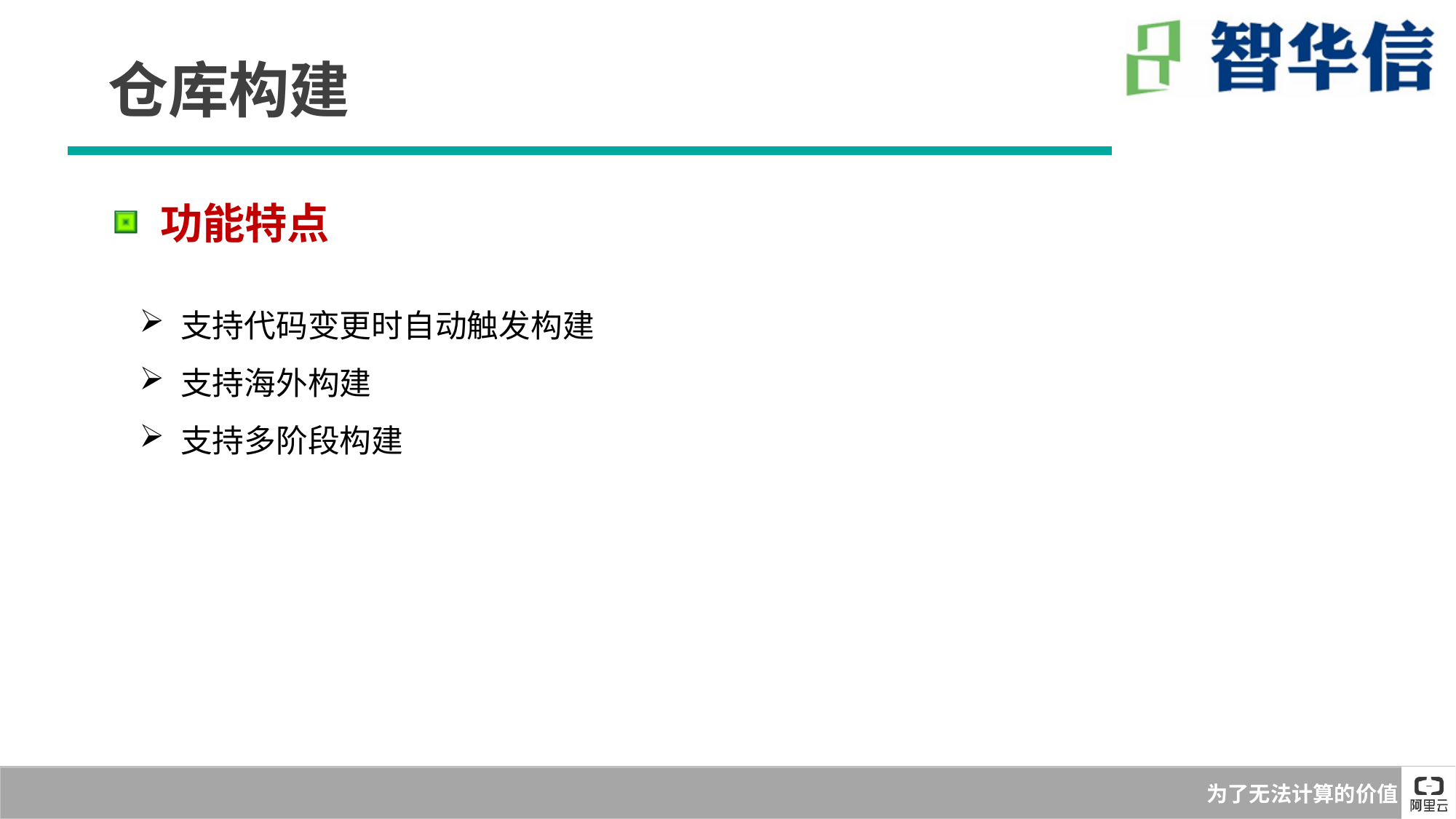

仓库构建
 功能特点
支持代码变更时自动触发构建
支持海外构建
支持多阶段构建